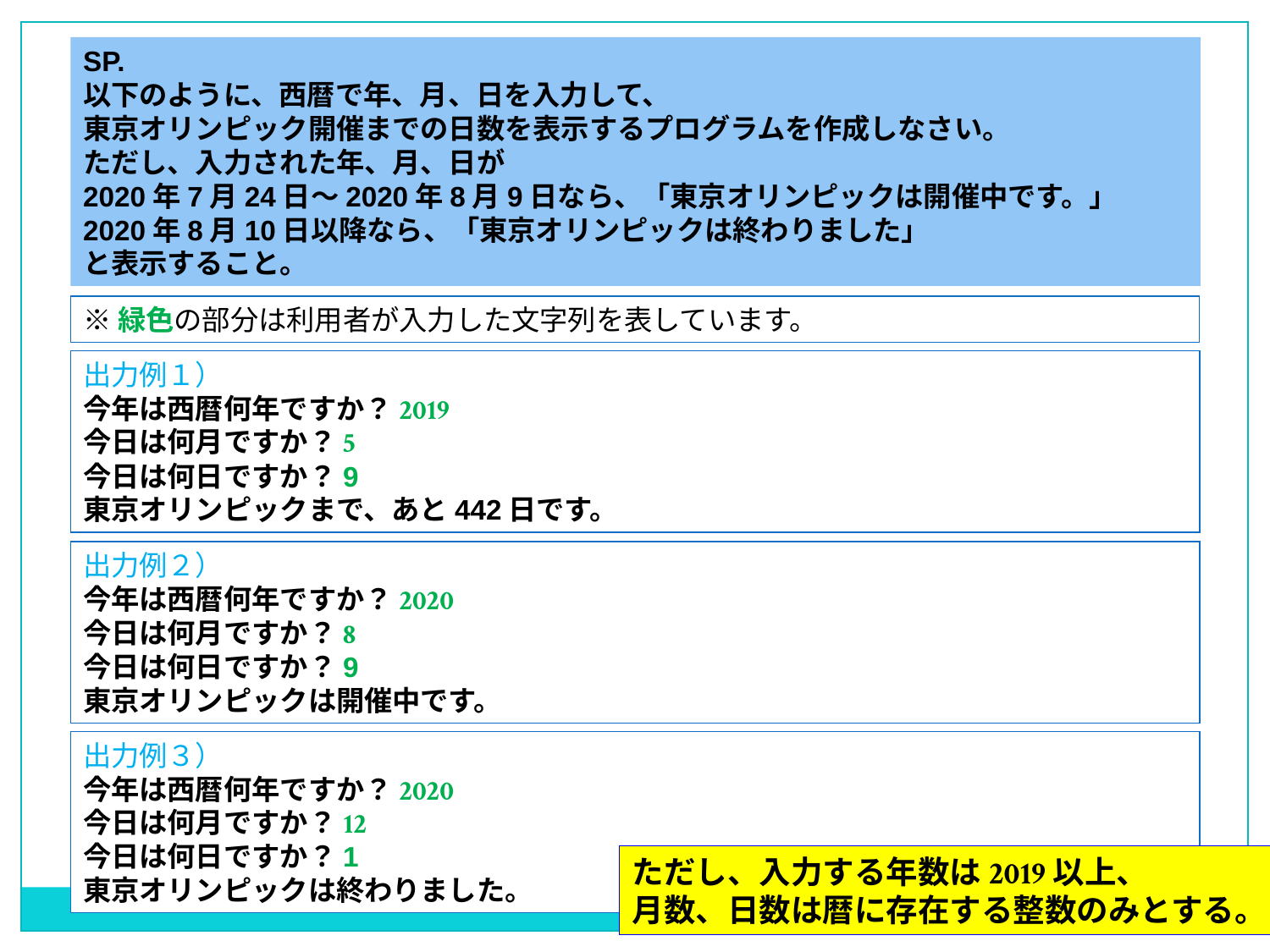

SP.
以下のように、西暦で年、月、日を入力して、
東京オリンピック開催までの日数を表示するプログラムを作成しなさい。
ただし、入力された年、月、日が
2020年7月24日～2020年8月9日なら、「東京オリンピックは開催中です。」
2020年8月10日以降なら、「東京オリンピックは終わりました」
と表示すること。
※緑色の部分は利用者が入力した文字列を表しています。
出力例１）
今年は西暦何年ですか？2019
今日は何月ですか？5
今日は何日ですか？9
東京オリンピックまで、あと442日です。
出力例２）
今年は西暦何年ですか？2020
今日は何月ですか？8
今日は何日ですか？9
東京オリンピックは開催中です。
出力例３）
今年は西暦何年ですか？2020
今日は何月ですか？12
今日は何日ですか？1
東京オリンピックは終わりました。
ただし、入力する年数は2019以上、
月数、日数は暦に存在する整数のみとする。